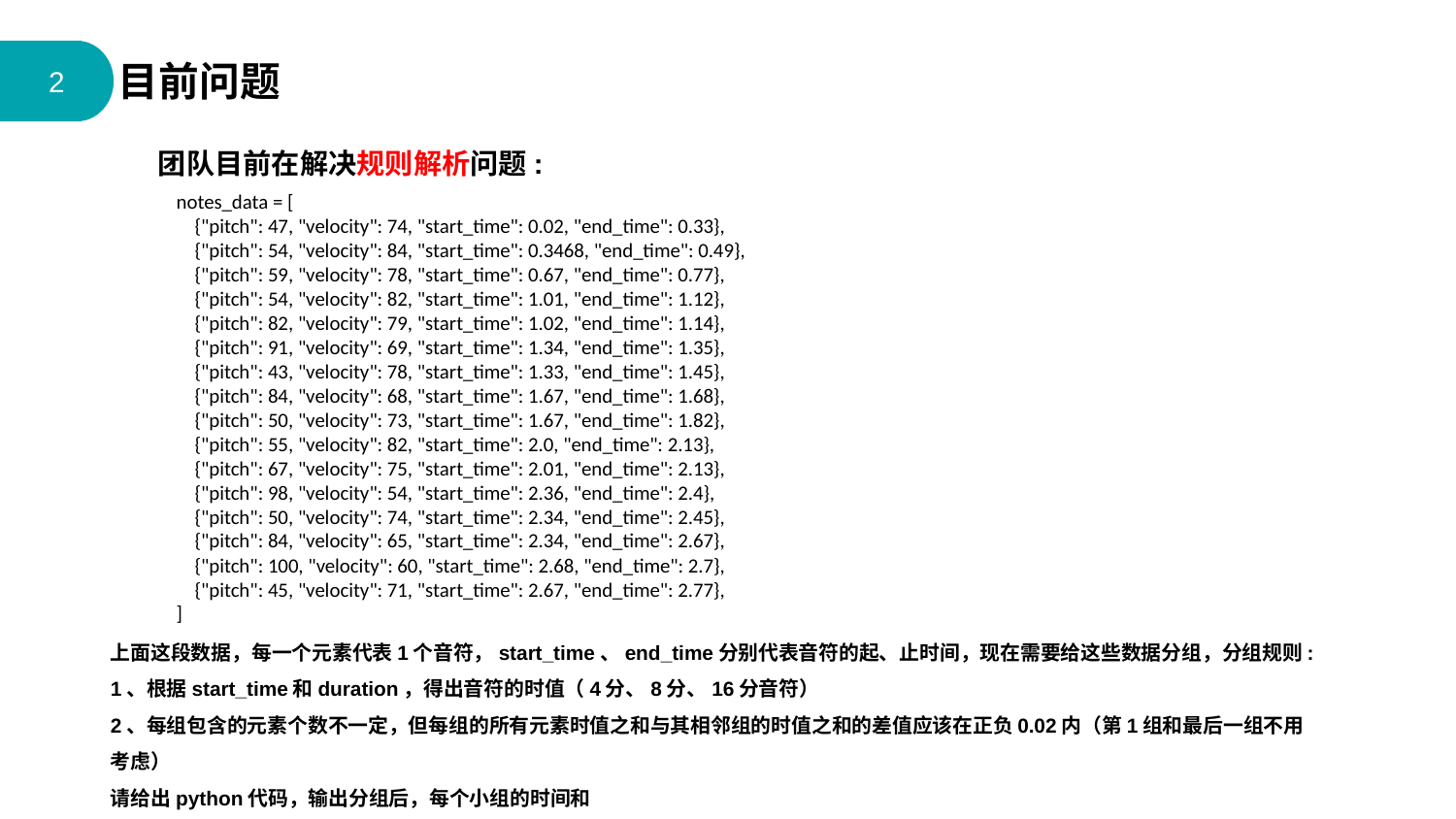

2
目前问题
        团队目前在解决规则解析问题:
notes_data = [
    {"pitch": 47, "velocity": 74, "start_time": 0.02, "end_time": 0.33},
    {"pitch": 54, "velocity": 84, "start_time": 0.3468, "end_time": 0.49},
    {"pitch": 59, "velocity": 78, "start_time": 0.67, "end_time": 0.77},
    {"pitch": 54, "velocity": 82, "start_time": 1.01, "end_time": 1.12},
    {"pitch": 82, "velocity": 79, "start_time": 1.02, "end_time": 1.14},
    {"pitch": 91, "velocity": 69, "start_time": 1.34, "end_time": 1.35},
    {"pitch": 43, "velocity": 78, "start_time": 1.33, "end_time": 1.45},
    {"pitch": 84, "velocity": 68, "start_time": 1.67, "end_time": 1.68},
    {"pitch": 50, "velocity": 73, "start_time": 1.67, "end_time": 1.82},
    {"pitch": 55, "velocity": 82, "start_time": 2.0, "end_time": 2.13},
    {"pitch": 67, "velocity": 75, "start_time": 2.01, "end_time": 2.13},
    {"pitch": 98, "velocity": 54, "start_time": 2.36, "end_time": 2.4},
    {"pitch": 50, "velocity": 74, "start_time": 2.34, "end_time": 2.45},
    {"pitch": 84, "velocity": 65, "start_time": 2.34, "end_time": 2.67},
    {"pitch": 100, "velocity": 60, "start_time": 2.68, "end_time": 2.7},
    {"pitch": 45, "velocity": 71, "start_time": 2.67, "end_time": 2.77},
]
上面这段数据，每一个元素代表1个音符，start_time、end_time分别代表音符的起、止时间，现在需要给这些数据分组，分组规则:
1、根据start_time和duration，得出音符的时值（4分、8分、16分音符）
2、每组包含的元素个数不一定，但每组的所有元素时值之和与其相邻组的时值之和的差值应该在正负0.02内（第1组和最后一组不用考虑）
请给出python代码，输出分组后，每个小组的时间和